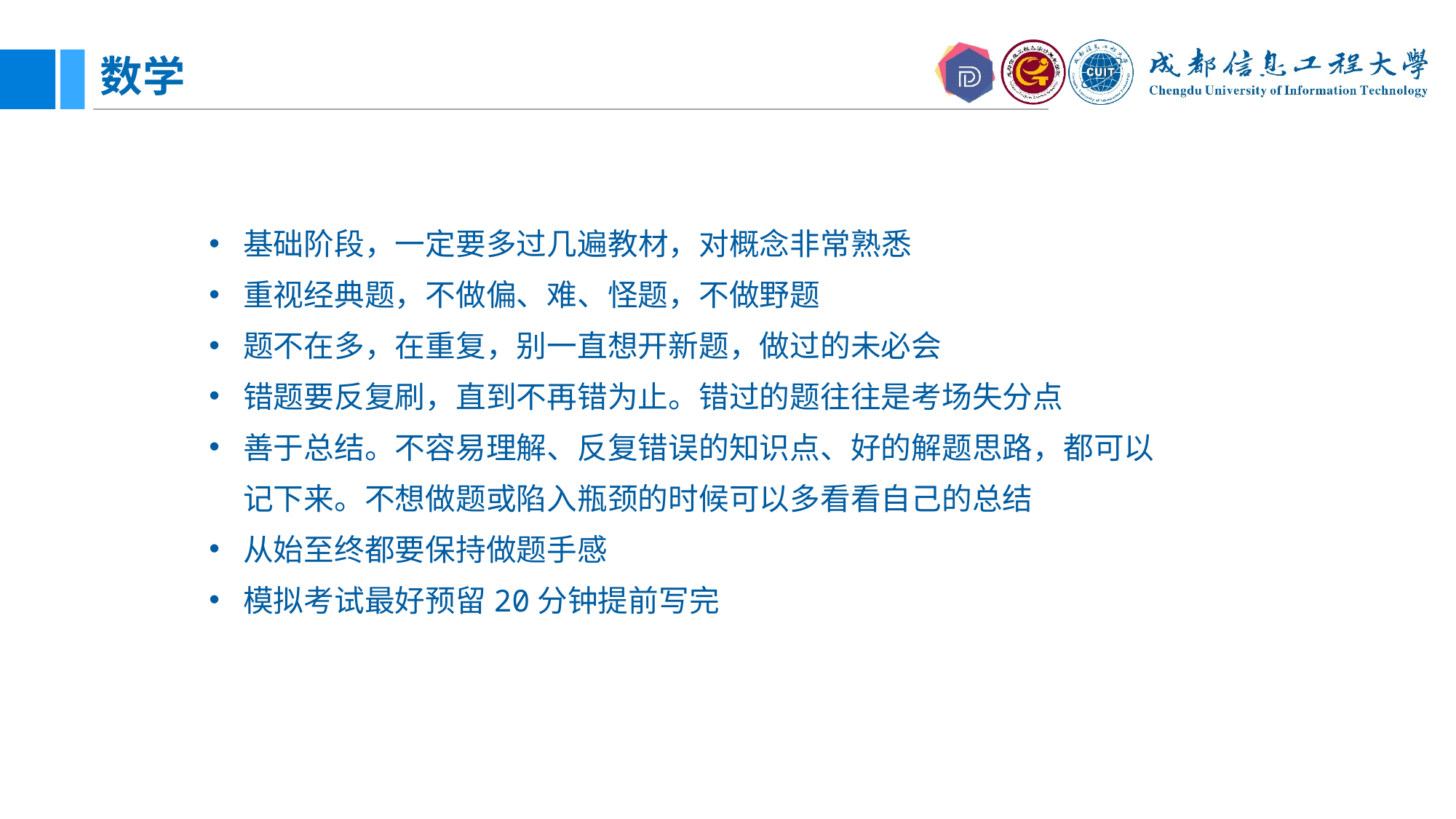

# 数学

基础阶段，一定要多过几遍教材，对概念非常熟悉
重视经典题，不做偏、难、怪题，不做野题
题不在多，在重复，别一直想开新题，做过的未必会
错题要反复刷，直到不再错为止。错过的题往往是考场失分点
善于总结。不容易理解、反复错误的知识点、好的解题思路，都可以记下来。不想做题或陷入瓶颈的时候可以多看看自己的总结
从始至终都要保持做题手感
模拟考试最好预留20分钟提前写完